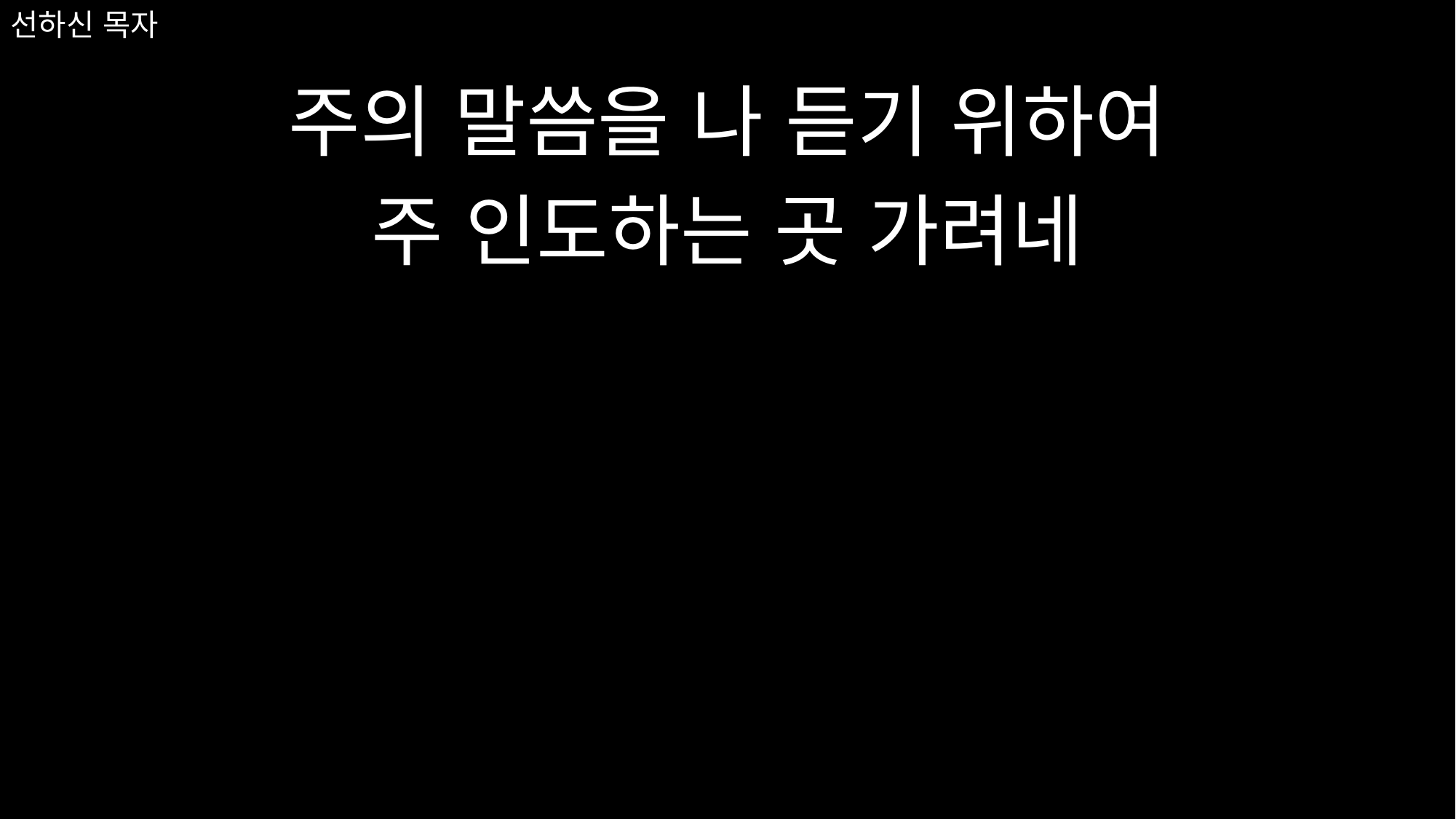

주의 말씀을 나 듣기 위하여
주 인도하는 곳 가려네

# 선하신 목자